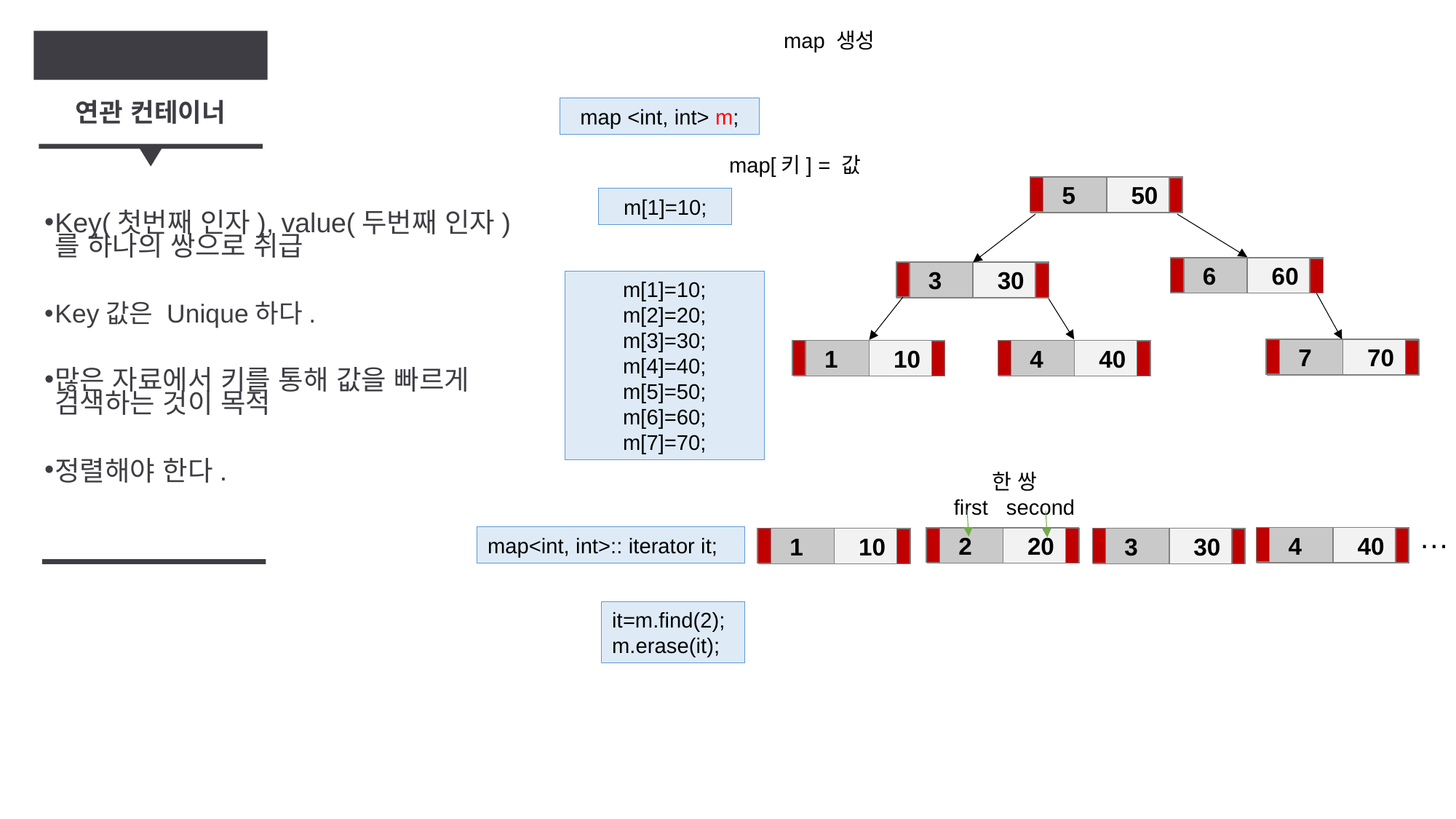

map 생성
Map
key
value

연관 컨테이너

1
10

map <int, int> m;

map[키] = 값

4
40

5
50

6
60

3
30

7
70

1
10

4
40

m[1]=10;

2
20

Key(첫번째 인자), value(두번째 인자)를 하나의 쌍으로 취급

Key값은 Unique하다.

많은 자료에서 키를 통해 값을 빠르게 검색하는 것이 목적

정렬해야 한다.

m[1]=10;
m[2]=20;
m[3]=30;
m[4]=40;
m[5]=50;
m[6]=60;
m[7]=70;
m[1]=10;
m[2]=20;
m[3]=30;

2
20

6
60

3
30

1
10

7
70

5
50

3
30

1
10

한 쌍
first   second

…

4
40

2
20

1
10

3
30

왼쪽 자식이 있다면, 왼쪽 자식의 key 값보다 자신의 key 값이 커야 한다
오른쪽 자식이 있다면, 오른쪽 자식의 key 값보다 자신의 key 값이 작아야 한다
map<int, int>:: iterator it;

it=m.find(2);
m.erase(it);